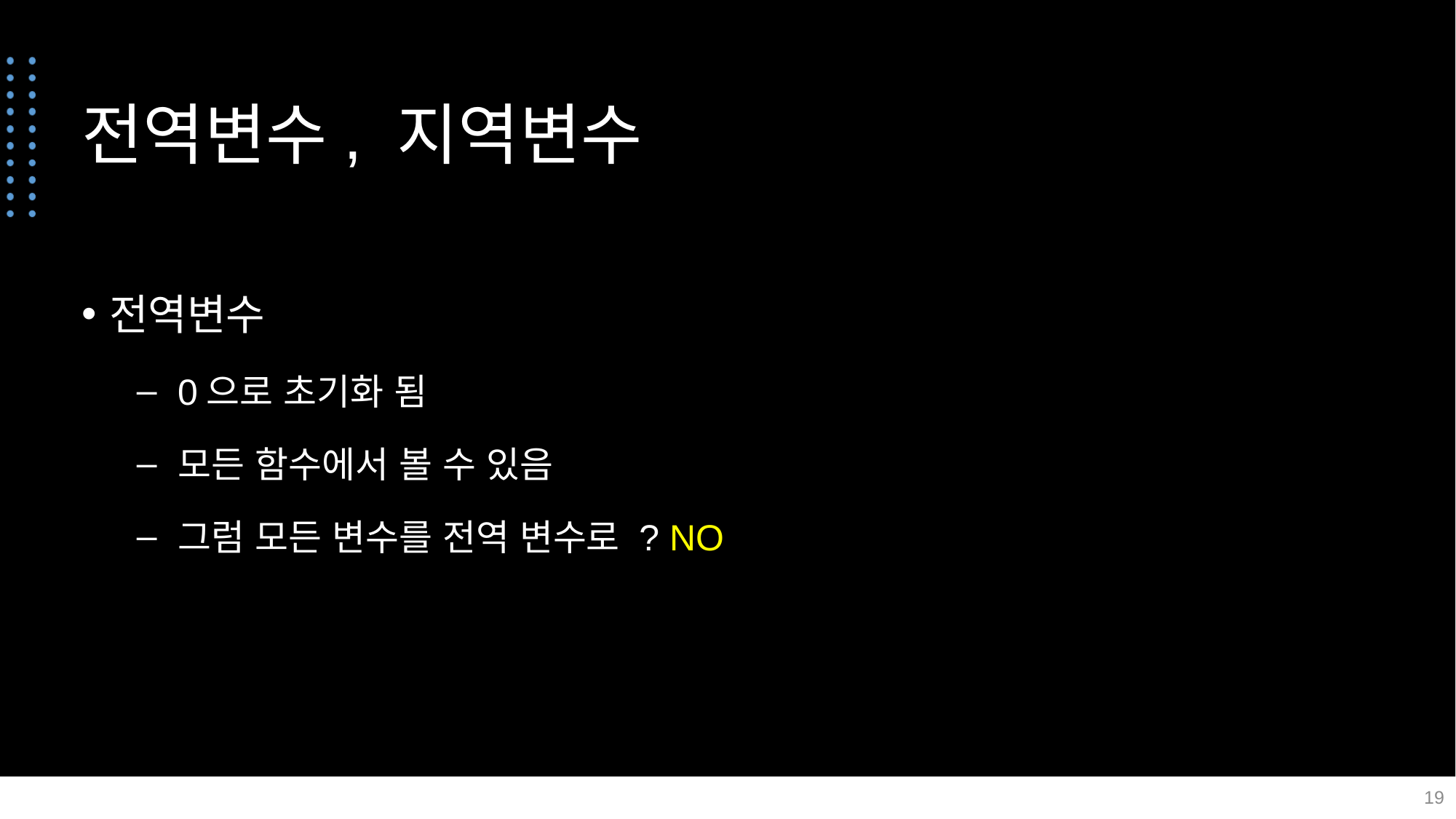

# 전역변수, 지역변수
전역변수
0으로 초기화 됨
모든 함수에서 볼 수 있음
그럼 모든 변수를 전역 변수로 ? NO
19